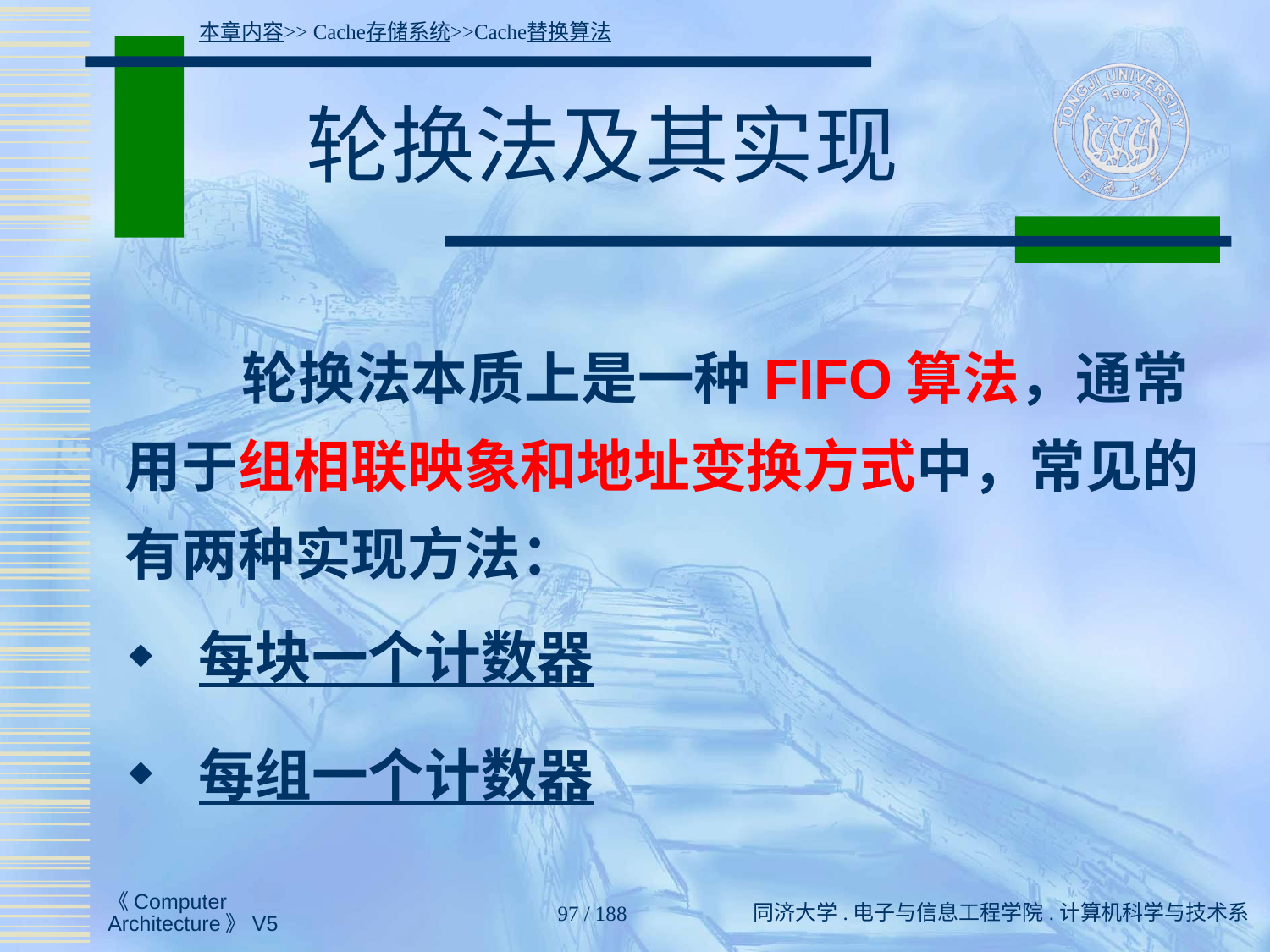

本章内容>> Cache存储系统>>Cache替换算法
# 轮换法及其实现
        轮换法本质上是一种FIFO算法，通常用于组相联映象和地址变换方式中，常见的有两种实现方法：
  每块一个计数器
  每组一个计数器